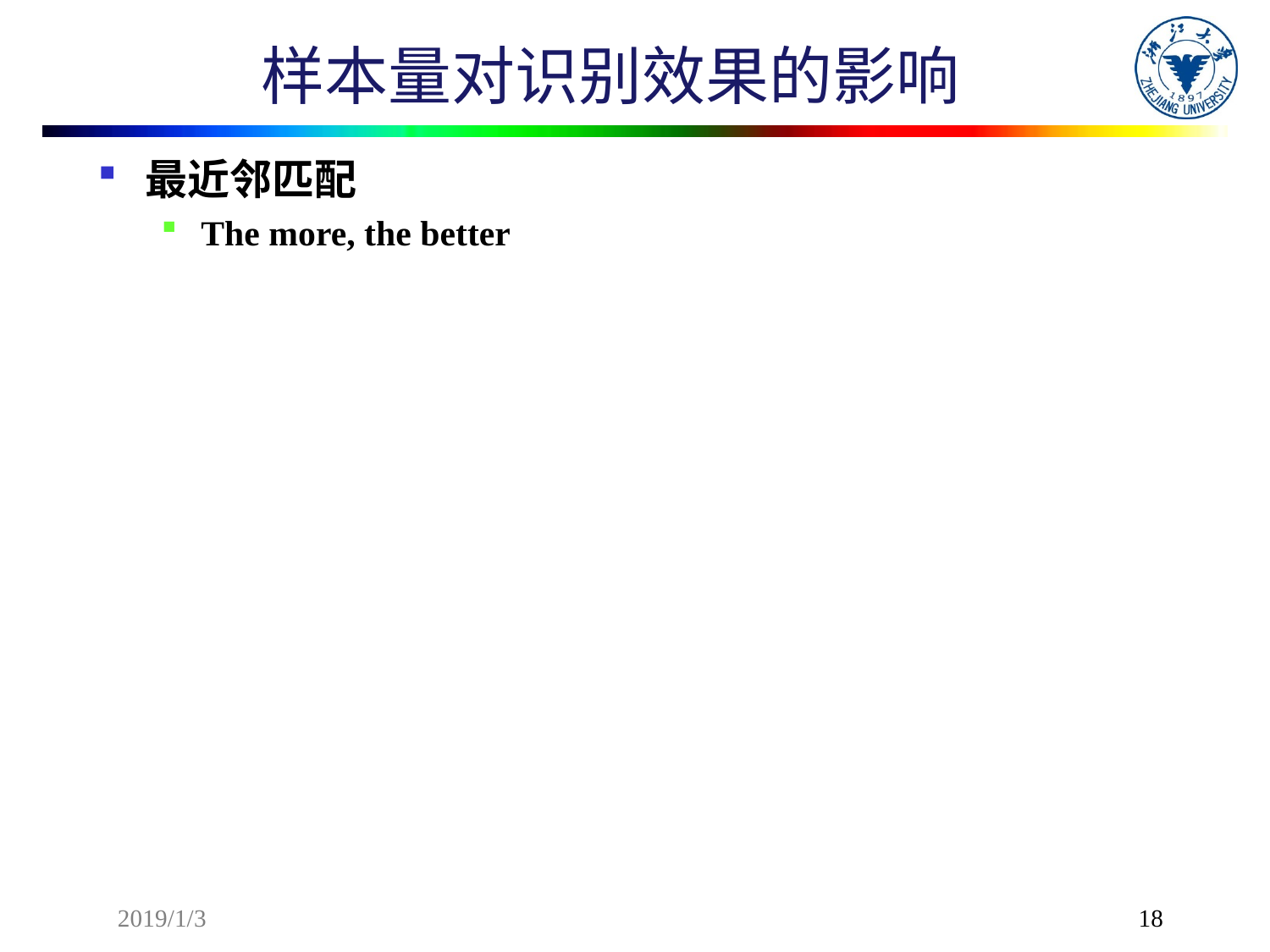

# 样本量对识别效果的影响
最近邻匹配
The more, the better
2019/1/3
18